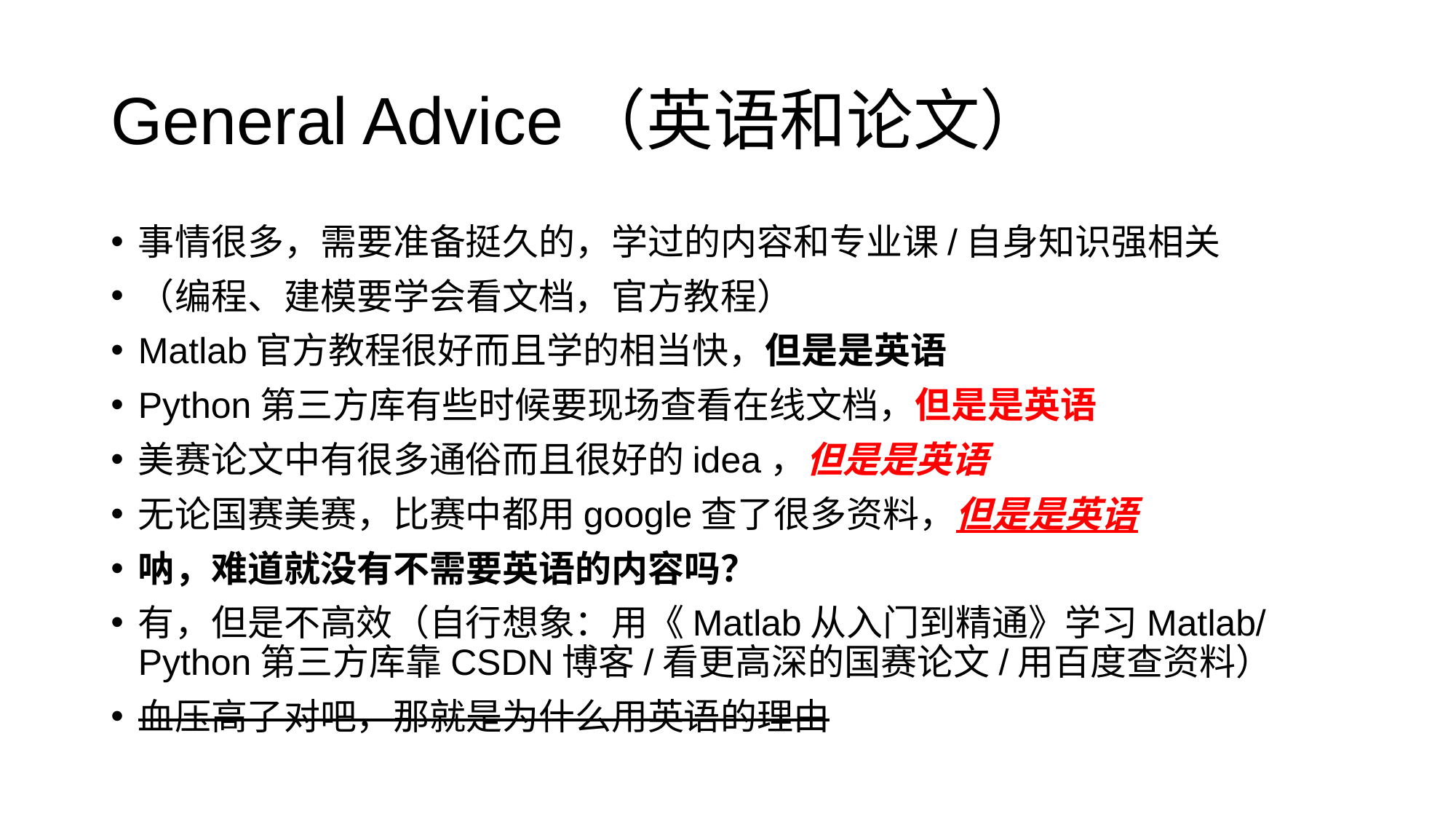

# General Advice（英语和论文）
事情很多，需要准备挺久的，学过的内容和专业课/自身知识强相关
（编程、建模要学会看文档，官方教程）
Matlab官方教程很好而且学的相当快，但是是英语
Python第三方库有些时候要现场查看在线文档，但是是英语
美赛论文中有很多通俗而且很好的idea，但是是英语
无论国赛美赛，比赛中都用google查了很多资料，但是是英语
呐，难道就没有不需要英语的内容吗？
有，但是不高效（自行想象：用《Matlab从入门到精通》学习Matlab/Python第三方库靠CSDN博客/看更高深的国赛论文/用百度查资料）
血压高了对吧，那就是为什么用英语的理由